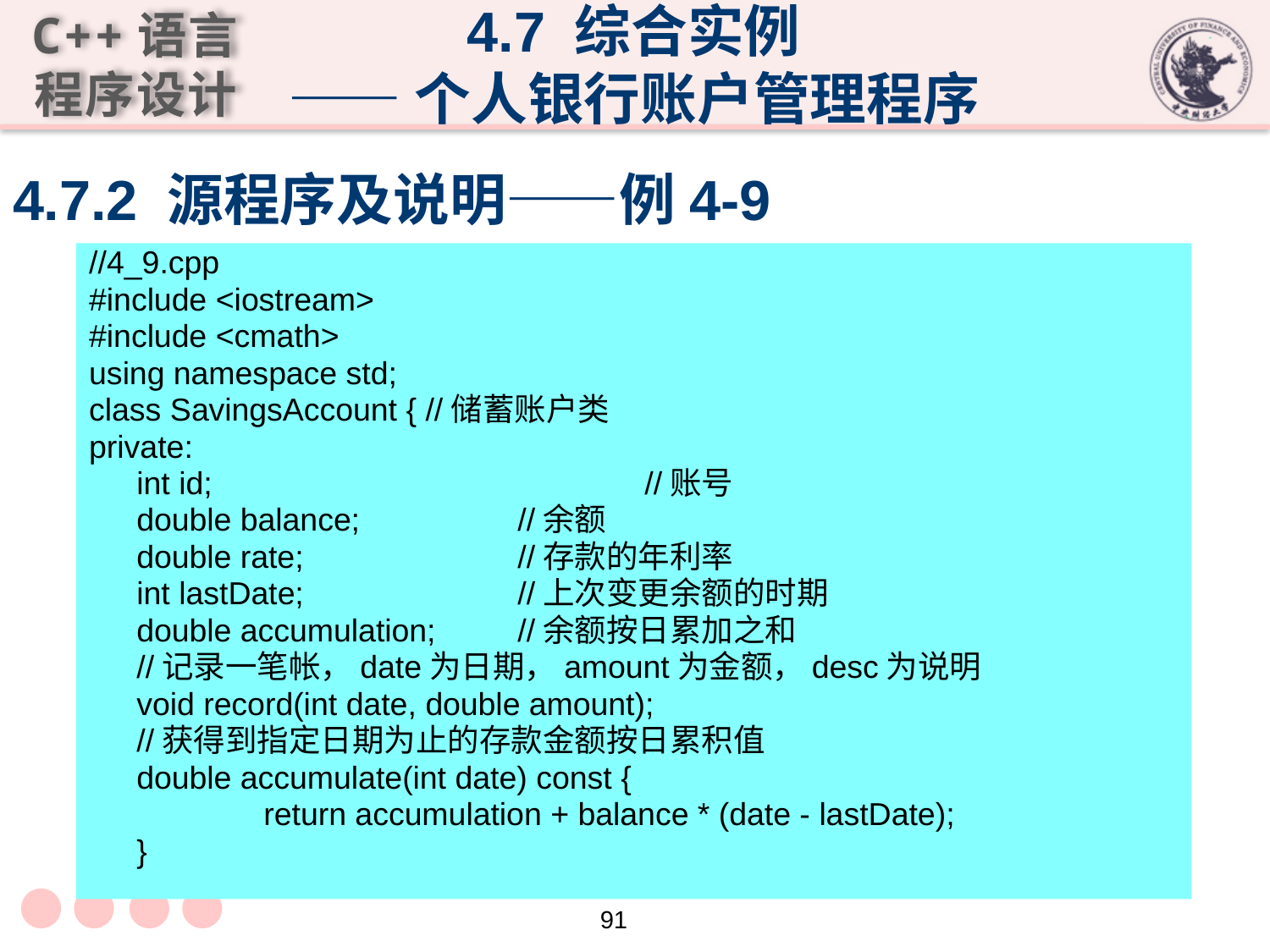

4.7 综合实例
——个人银行账户管理程序
# 4.7.2 源程序及说明——例4-9
//4_9.cpp
#include <iostream>
#include <cmath>
using namespace std;
class SavingsAccount { //储蓄账户类
private:
	int id;				//账号
	double balance;		//余额
	double rate;		//存款的年利率
	int lastDate;		//上次变更余额的时期
	double accumulation;	//余额按日累加之和
	//记录一笔帐，date为日期，amount为金额，desc为说明
	void record(int date, double amount);
	//获得到指定日期为止的存款金额按日累积值
	double accumulate(int date) const {
		return accumulation + balance * (date - lastDate);
	}
91